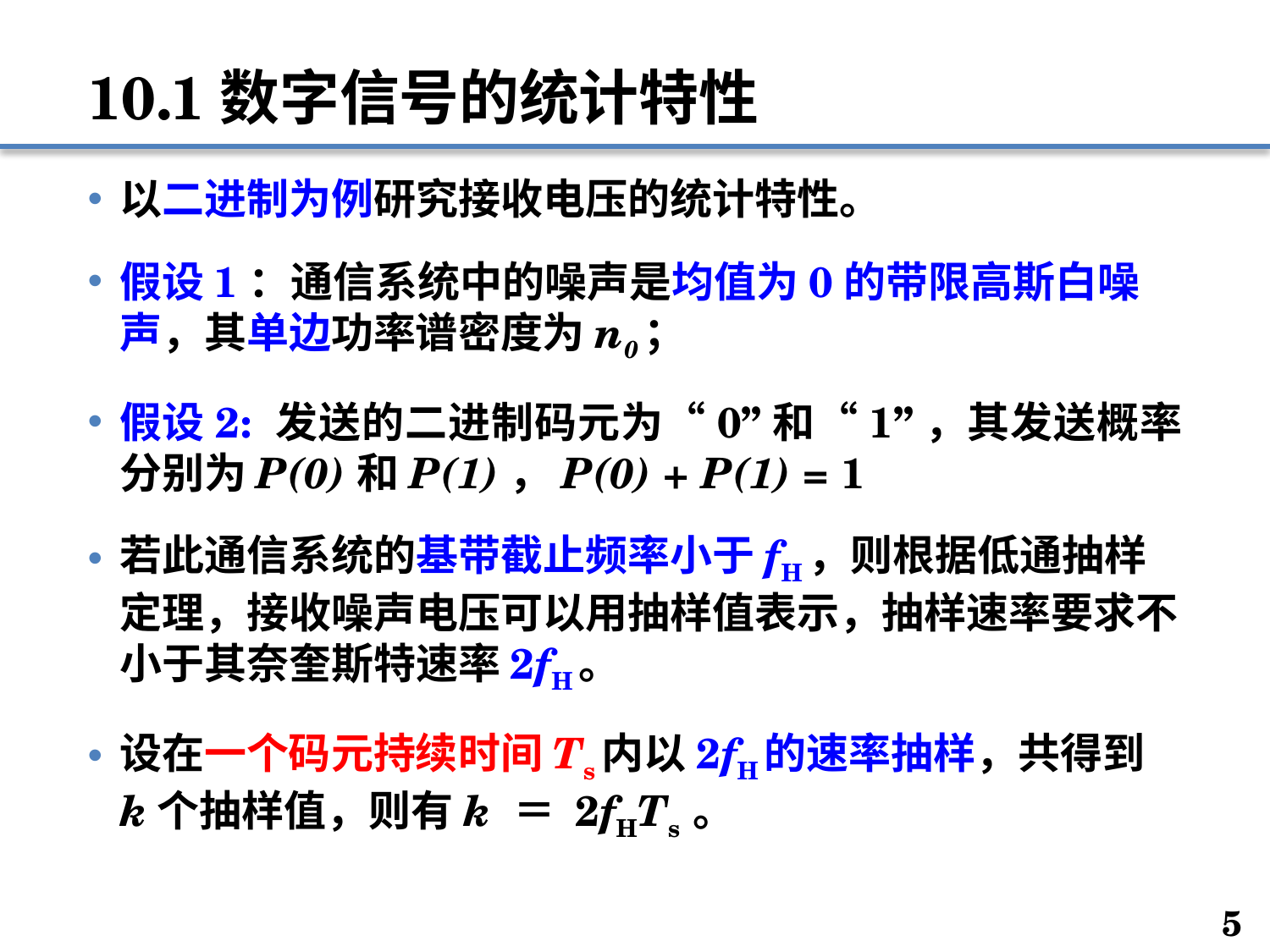

# 10.1数字信号的统计特性
以二进制为例研究接收电压的统计特性。
假设1：通信系统中的噪声是均值为0的带限高斯白噪声，其单边功率谱密度为n0；
假设2: 发送的二进制码元为“0”和“1”，其发送概率分别为P(0)和P(1)，P(0) + P(1) = 1
若此通信系统的基带截止频率小于fH，则根据低通抽样定理，接收噪声电压可以用抽样值表示，抽样速率要求不小于其奈奎斯特速率2fH。
设在一个码元持续时间Ts内以2fH的速率抽样，共得到k个抽样值，则有k ＝ 2fHTs 。
5